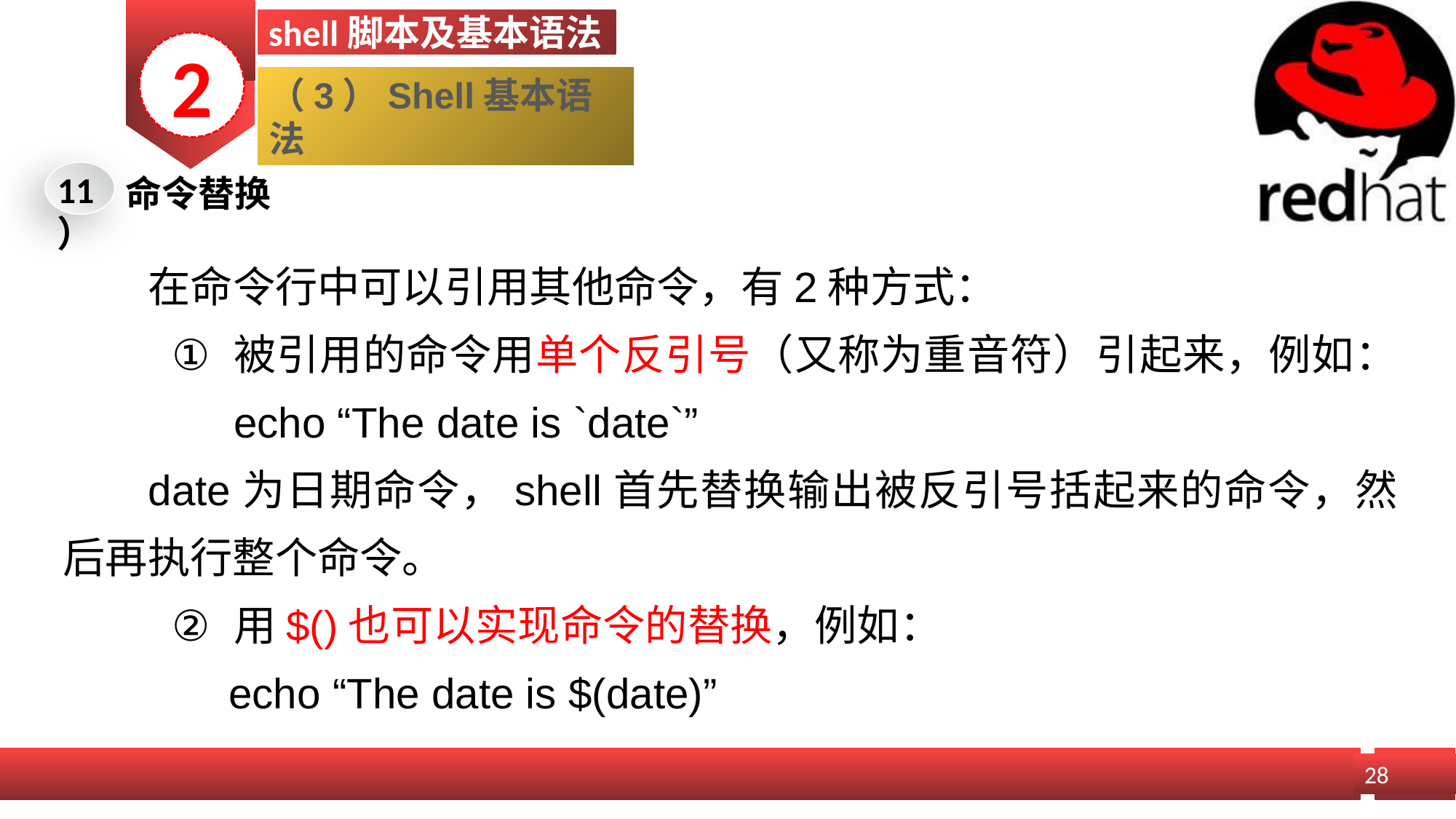

shell脚本及基本语法
2
（3）Shell基本语法
11）

命令替换
在命令行中可以引用其他命令，有2种方式：
被引用的命令用单个反引号（又称为重音符）引起来，例如： echo “The date is `date`”
date为日期命令，shell首先替换输出被反引号括起来的命令，然后再执行整个命令。
用$()也可以实现命令的替换，例如：
              echo “The date is $(date)”